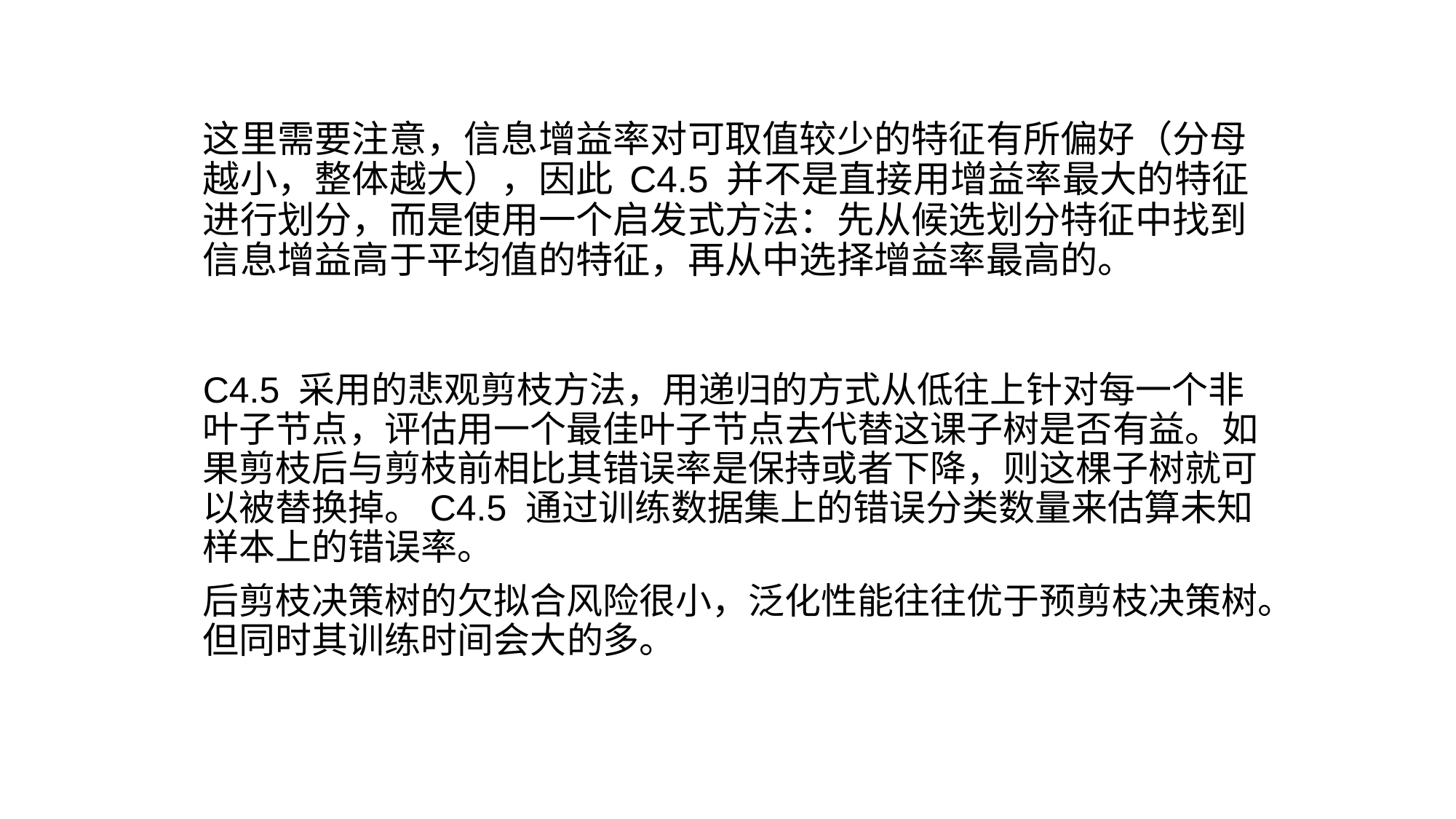

# 这里需要注意，信息增益率对可取值较少的特征有所偏好（分母越小，整体越大），因此 C4.5 并不是直接用增益率最大的特征进行划分，而是使用一个启发式方法：先从候选划分特征中找到信息增益高于平均值的特征，再从中选择增益率最高的。
C4.5 采用的悲观剪枝方法，用递归的方式从低往上针对每一个非叶子节点，评估用一个最佳叶子节点去代替这课子树是否有益。如果剪枝后与剪枝前相比其错误率是保持或者下降，则这棵子树就可以被替换掉。C4.5 通过训练数据集上的错误分类数量来估算未知样本上的错误率。
后剪枝决策树的欠拟合风险很小，泛化性能往往优于预剪枝决策树。但同时其训练时间会大的多。